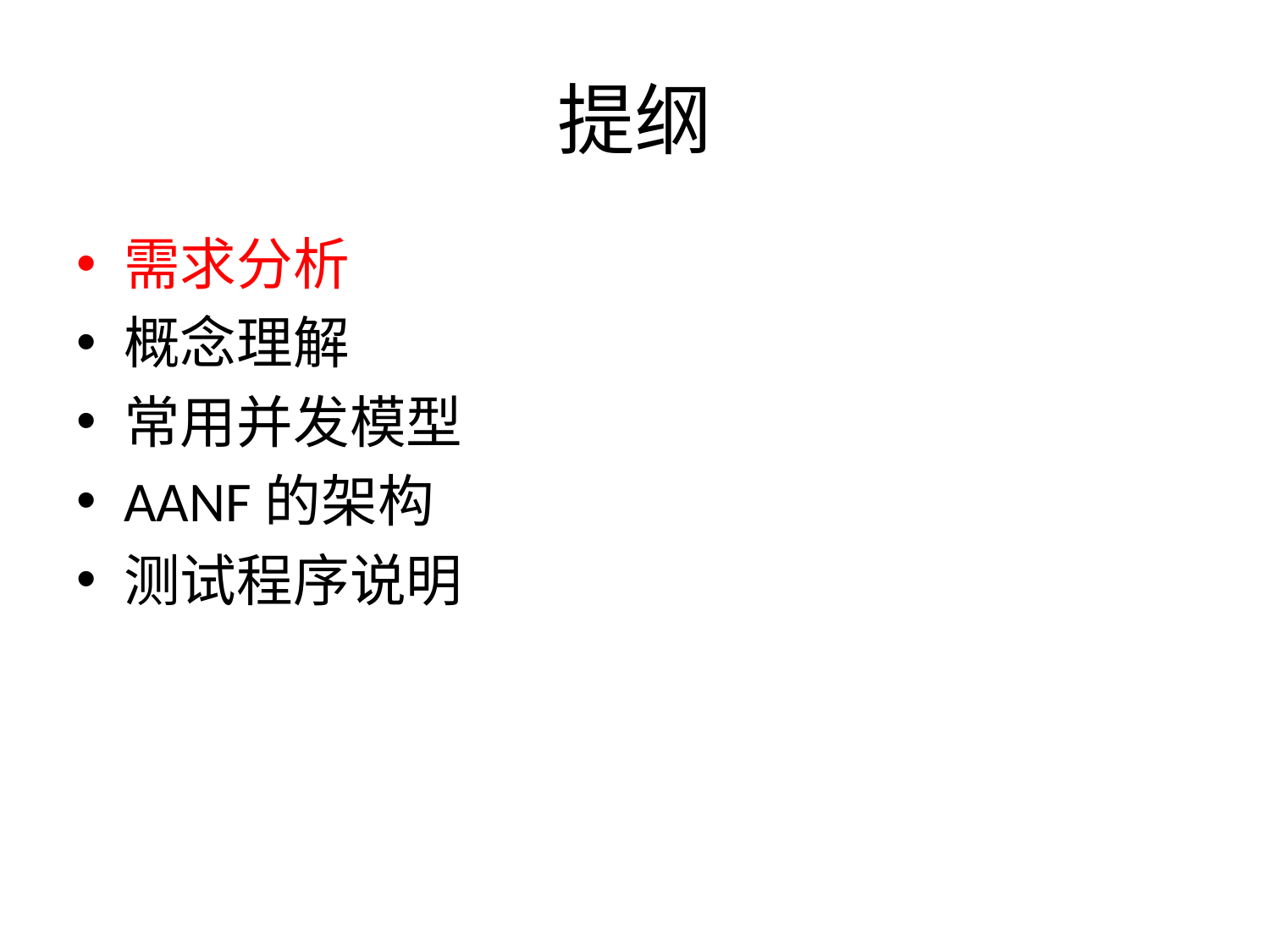

# 提纲
需求分析
概念理解
常用并发模型
AANF的架构
测试程序说明